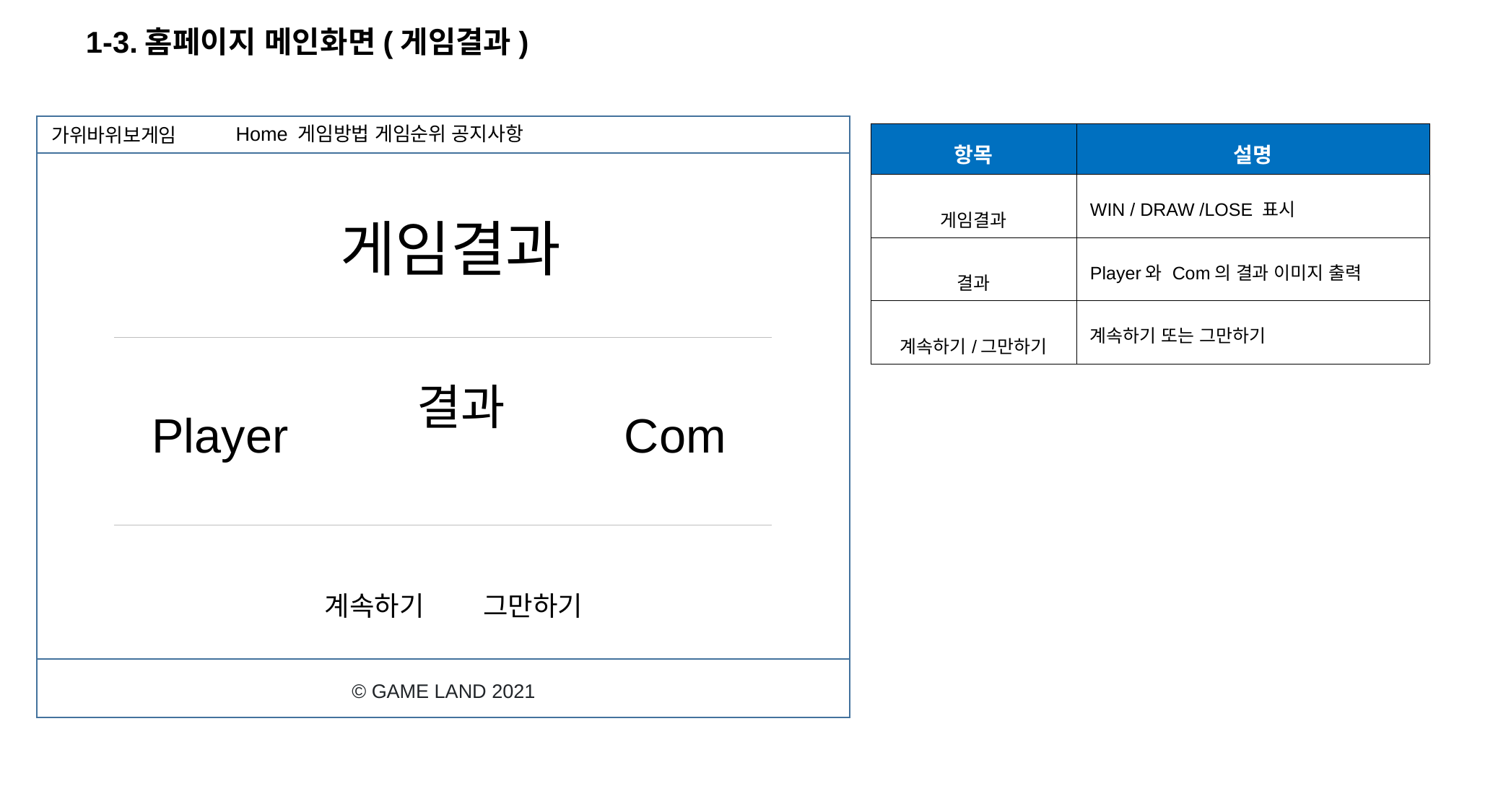

# 1-3.홈페이지 메인화면(게임결과)
Home 게임방법 게임순위 공지사항

가위바위보게임
| 항목 | 설명 |
| --- | --- |
| 게임결과 | WIN / DRAW /LOSE 표시 |
| 결과 | Player와 Com의 결과 이미지 출력 |
| 계속하기/그만하기 | 계속하기 또는 그만하기 |
게임결과
결과
Com
Player
계속하기
그만하기

© GAME LAND 2021